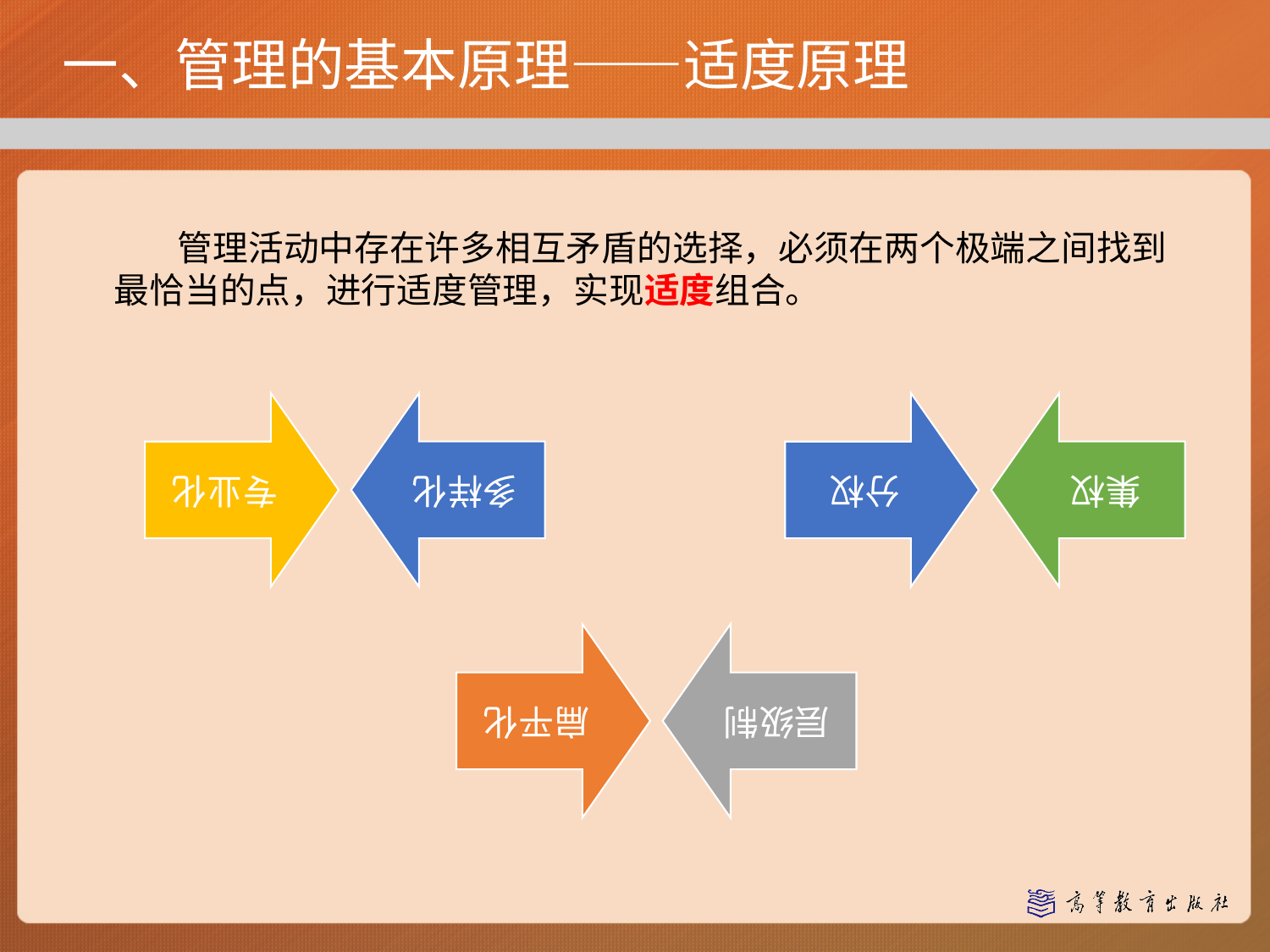

一、管理的基本原理——适度原理
管理活动中存在许多相互矛盾的选择，必须在两个极端之间找到最恰当的点，进行适度管理，实现适度组合。
专业化
多样化
分权
集权
扁平化
层级制